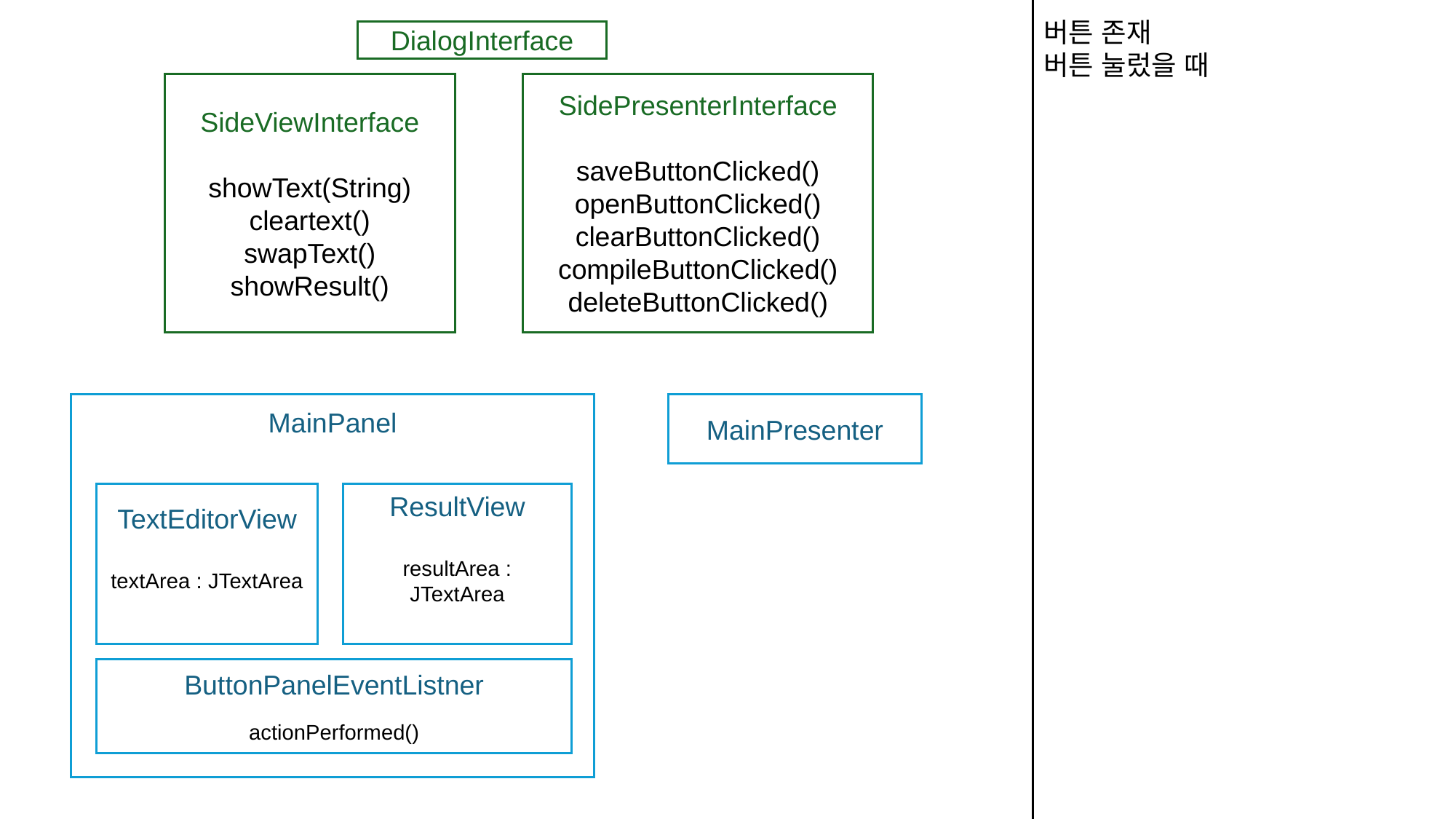

버튼 존재
버튼 눌렀을 때
DialogInterface
SidePresenterInterface

saveButtonClicked()
openButtonClicked()
clearButtonClicked()
compileButtonClicked()
deleteButtonClicked()
SideViewInterface

showText(String)
cleartext()
swapText()
showResult()
MainPanel

MainPresenter
ResultView

resultArea : JTextArea

TextEditorView

textArea : JTextArea

ButtonPanelEventListner

actionPerformed()